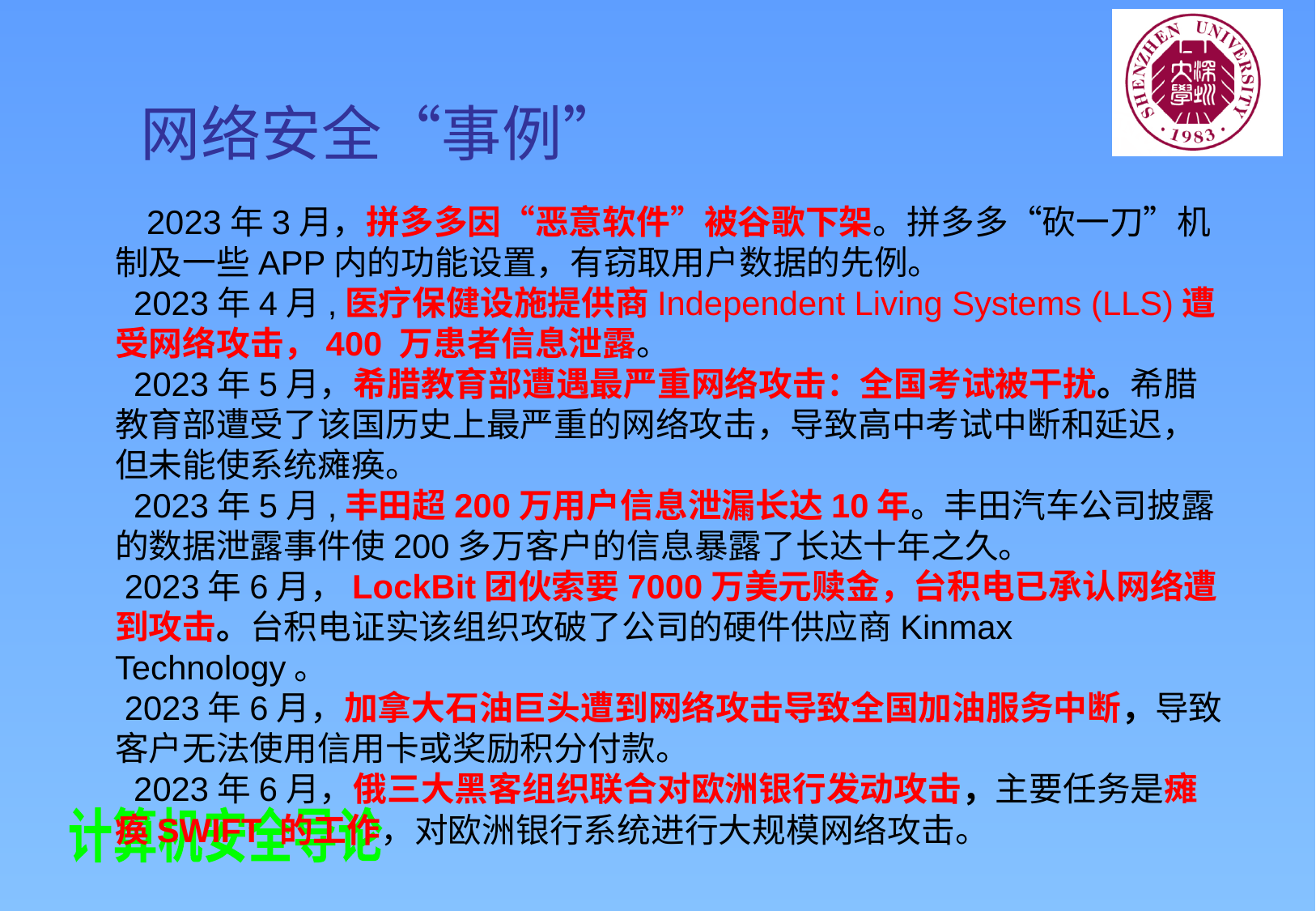

网络安全“事例”
   2023年3月，拼多多因“恶意软件”被谷歌下架。拼多多“砍一刀”机制及一些APP内的功能设置，有窃取用户数据的先例。
  2023年4月,医疗保健设施提供商Independent Living Systems (LLS)遭受网络攻击，400 万患者信息泄露。
  2023年5月，希腊教育部遭遇最严重网络攻击：全国考试被干扰。希腊教育部遭受了该国历史上最严重的网络攻击，导致高中考试中断和延迟，但未能使系统瘫痪。
  2023年5月,丰田超200万用户信息泄漏长达10年。丰田汽车公司披露的数据泄露事件使200多万客户的信息暴露了长达十年之久。
 2023年6月，LockBit团伙索要7000万美元赎金，台积电已承认网络遭到攻击。台积电证实该组织攻破了公司的硬件供应商Kinmax Technology。
 2023年6月，加拿大石油巨头遭到网络攻击导致全国加油服务中断，导致客户无法使用信用卡或奖励积分付款。
  2023年6月，俄三大黑客组织联合对欧洲银行发动攻击，主要任务是瘫痪SWIFT 的工作，对欧洲银行系统进行大规模网络攻击。